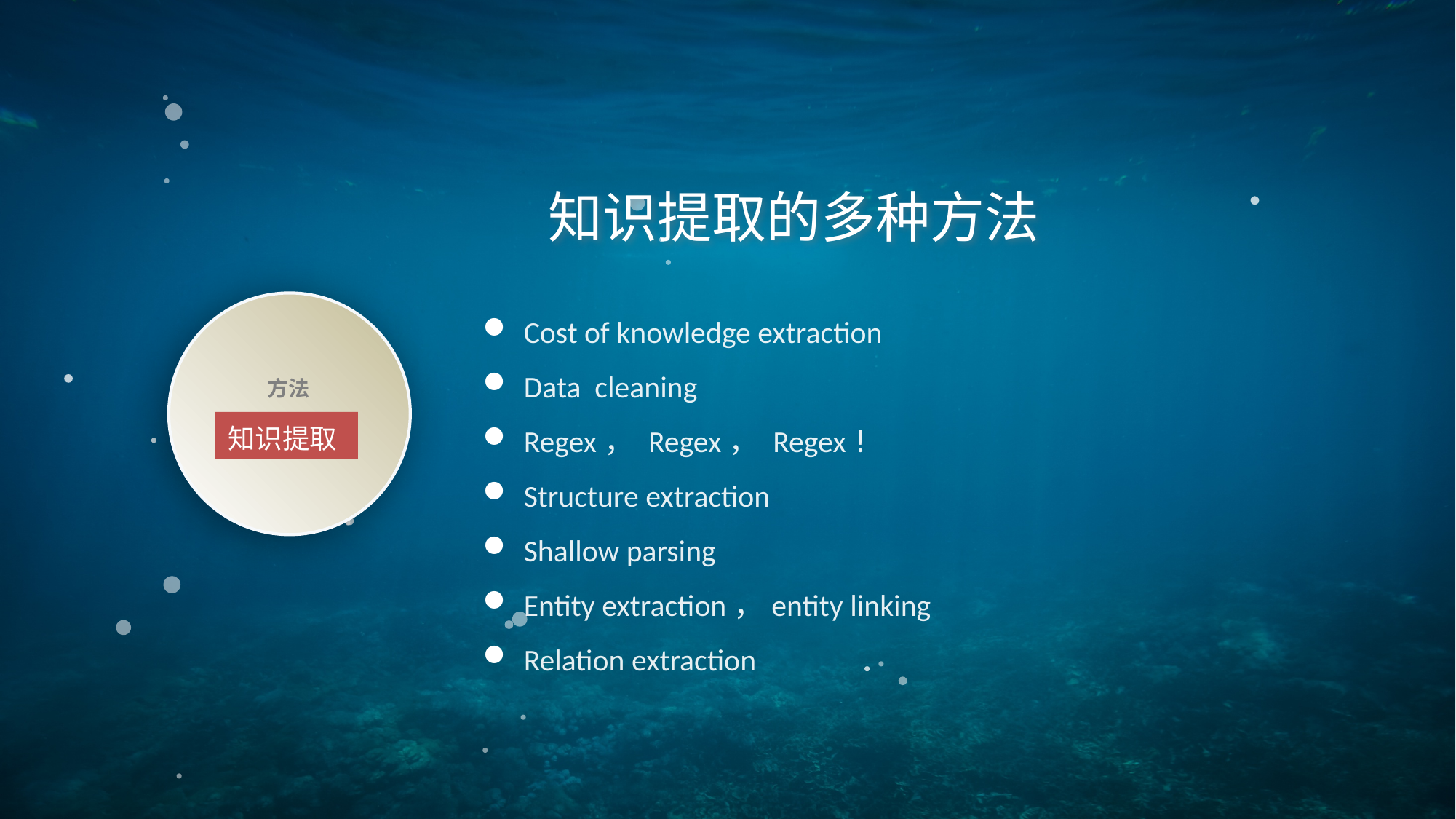

知识提取的多种方法

Cost of knowledge extraction
Data  cleaning
Regex， Regex， Regex！
Structure extraction
Shallow parsing
Entity extraction，entity linking
Relation extraction

方法

知识提取